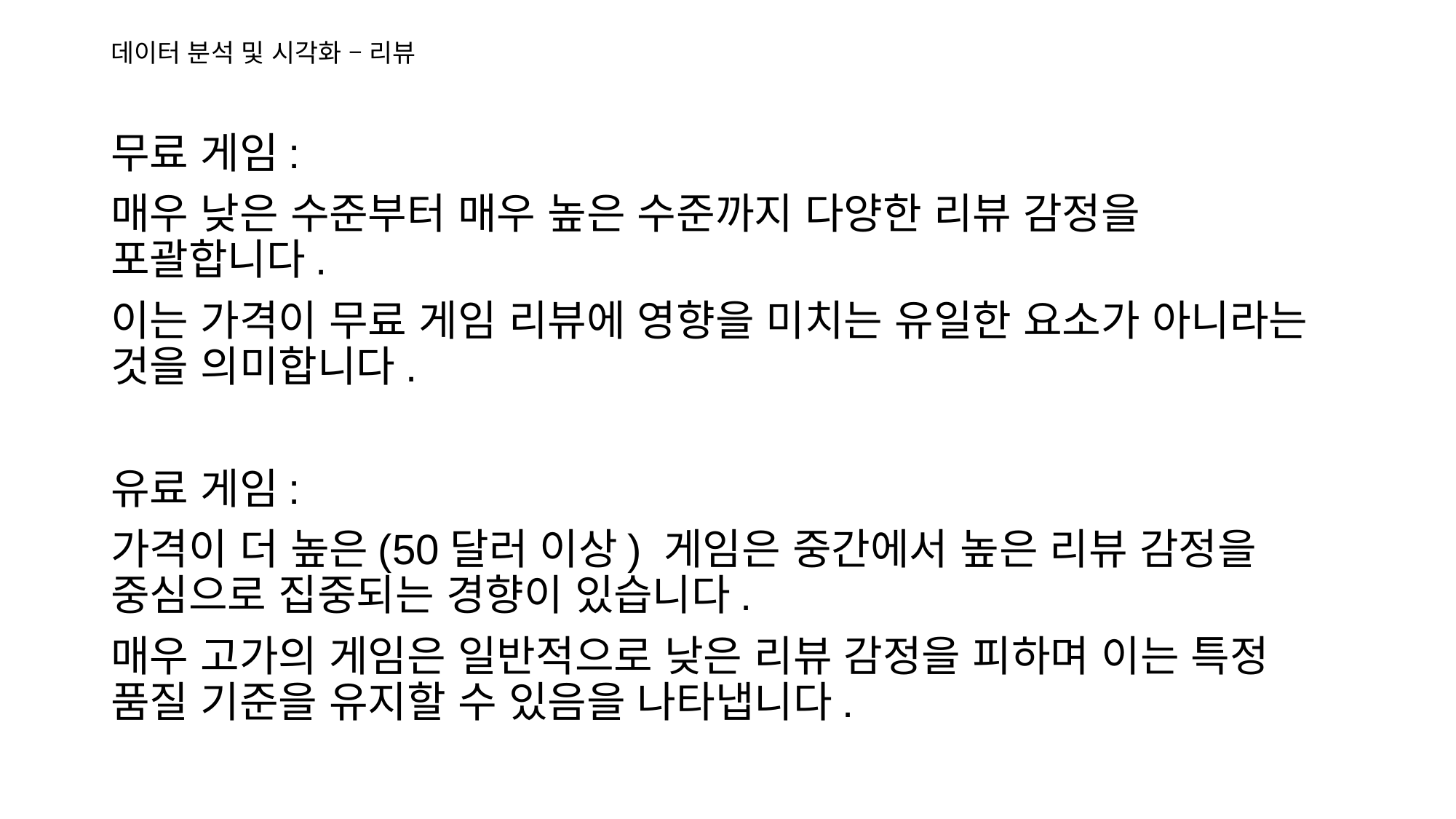

# 데이터 분석 및 시각화 – 리뷰
무료 게임:
매우 낮은 수준부터 매우 높은 수준까지 다양한 리뷰 감정을 포괄합니다.
이는 가격이 무료 게임 리뷰에 영향을 미치는 유일한 요소가 아니라는 것을 의미합니다.

유료 게임:
가격이 더 높은(50달러 이상) 게임은 중간에서 높은 리뷰 감정을 중심으로 집중되는 경향이 있습니다.
매우 고가의 게임은 일반적으로 낮은 리뷰 감정을 피하며 이는 특정 품질 기준을 유지할 수 있음을 나타냅니다.